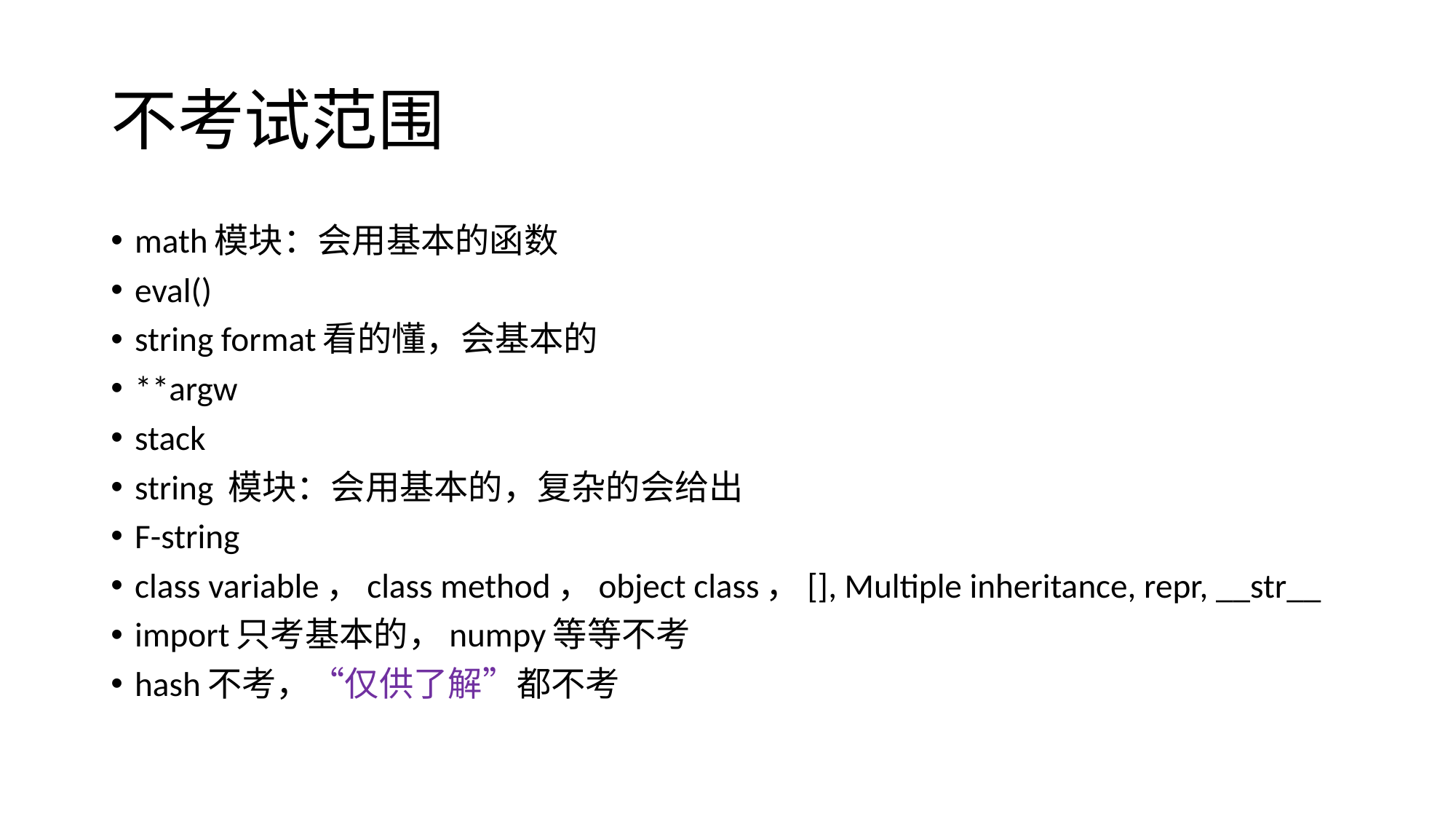

# 不考试范围
math模块：会用基本的函数
eval()
string format看的懂，会基本的
**argw
stack
string 模块：会用基本的，复杂的会给出
F-string
class variable，class method，object class，[], Multiple inheritance, repr, __str__
import只考基本的，numpy等等不考
hash不考，“仅供了解”都不考